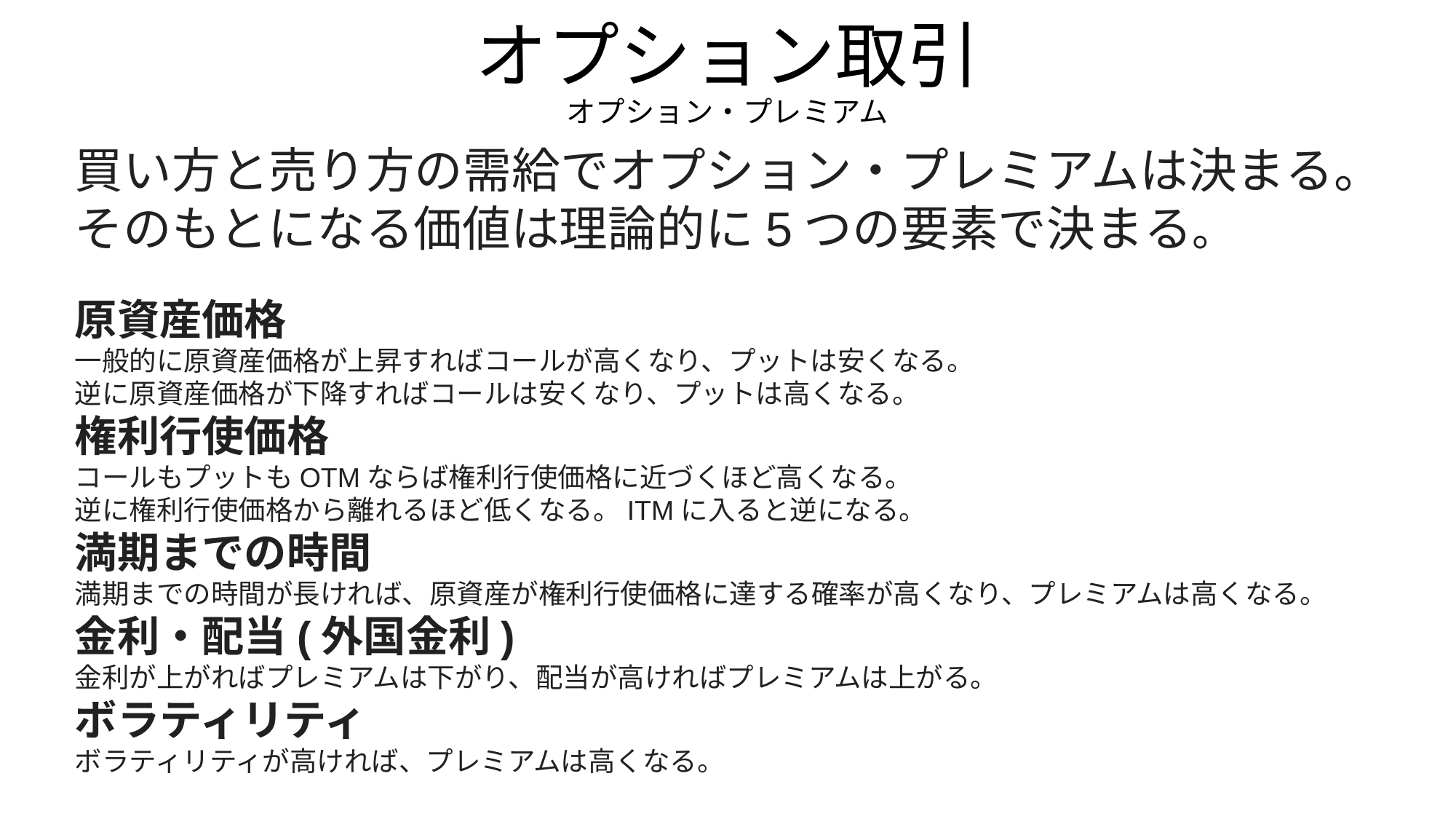

# オプション取引 オプション・プレミアム
買い方と売り方の需給でオプション・プレミアムは決まる。
そのもとになる価値は理論的に5つの要素で決まる。

原資産価格
一般的に原資産価格が上昇すればコールが高くなり、プットは安くなる。
逆に原資産価格が下降すればコールは安くなり、プットは高くなる。
権利行使価格
コールもプットもOTMならば権利行使価格に近づくほど高くなる。
逆に権利行使価格から離れるほど低くなる。ITMに入ると逆になる。
満期までの時間
満期までの時間が長ければ、原資産が権利行使価格に達する確率が高くなり、プレミアムは高くなる。
金利・配当(外国金利)
金利が上がればプレミアムは下がり、配当が高ければプレミアムは上がる。
ボラティリティ
ボラティリティが高ければ、プレミアムは高くなる。